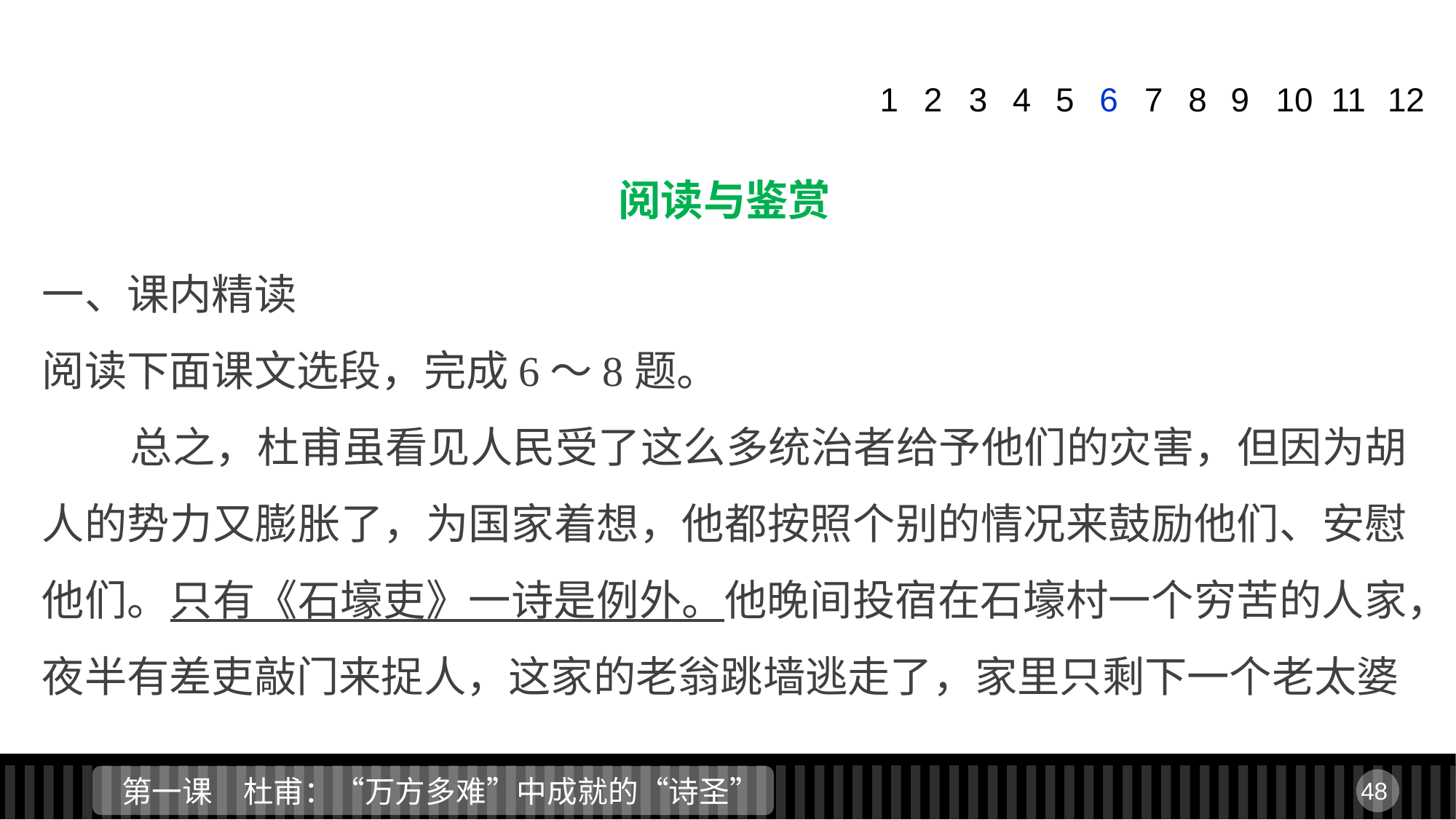

1
2
3
4
5
6
7
8
9
11
12
10
阅读与鉴赏
一、课内精读
阅读下面课文选段，完成6～8题。
        总之，杜甫虽看见人民受了这么多统治者给予他们的灾害，但因为胡人的势力又膨胀了，为国家着想，他都按照个别的情况来鼓励他们、安慰他们。只有《石壕吏》一诗是例外。他晚间投宿在石壕村一个穷苦的人家，夜半有差吏敲门来捉人，这家的老翁跳墙逃走了，家里只剩下一个老太婆